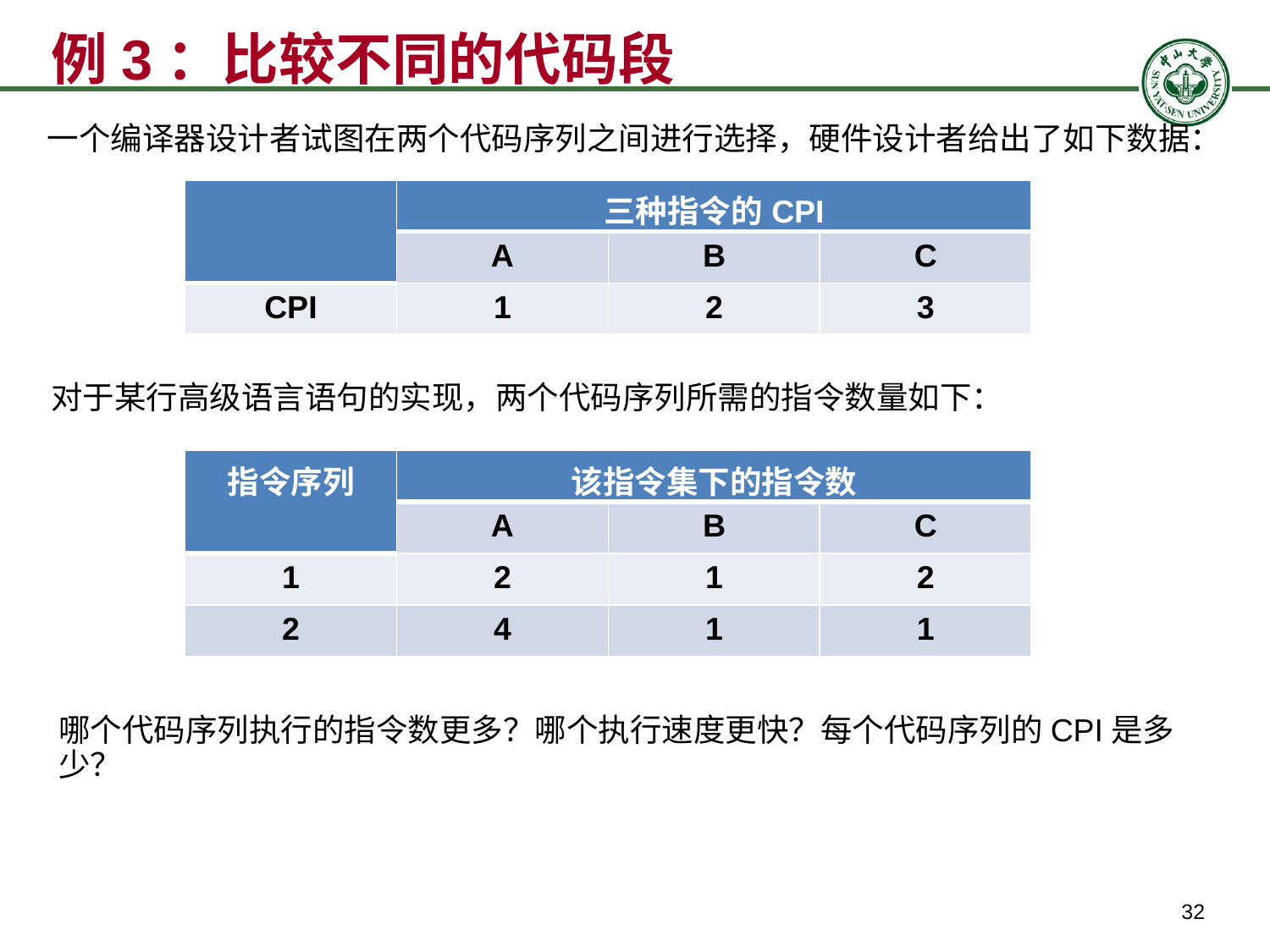

# 例3：比较不同的代码段
一个编译器设计者试图在两个代码序列之间进行选择，硬件设计者给出了如下数据：
|  | 三种指令的CPI |  |  |
| --- | --- | --- | --- |
|  | A | B | C |
| CPI | 1 | 2 | 3 |
对于某行高级语言语句的实现，两个代码序列所需的指令数量如下：
| 指令序列 | 该指令集下的指令数 |  |  |
| --- | --- | --- | --- |
|  | A | B | C |
| 1 | 2 | 1 | 2 |
| 2 | 4 | 1 | 1 |
哪个代码序列执行的指令数更多？哪个执行速度更快？每个代码序列的CPI是多少？